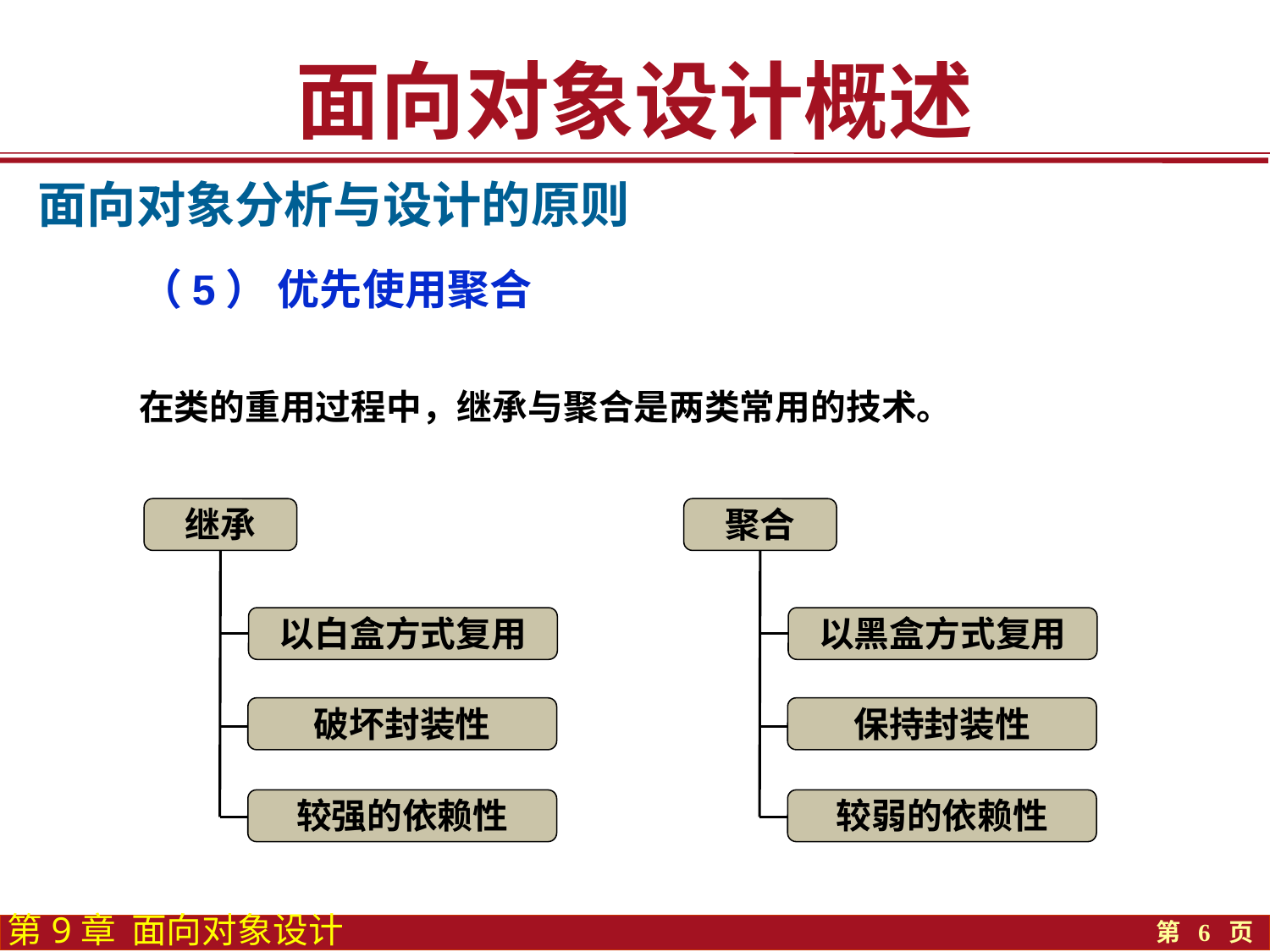

面向对象设计概述
面向对象分析与设计的原则
（5） 优先使用聚合
在类的重用过程中，继承与聚合是两类常用的技术。
继承
以白盒方式复用
破坏封装性
较强的依赖性
聚合
以黑盒方式复用
保持封装性
较弱的依赖性